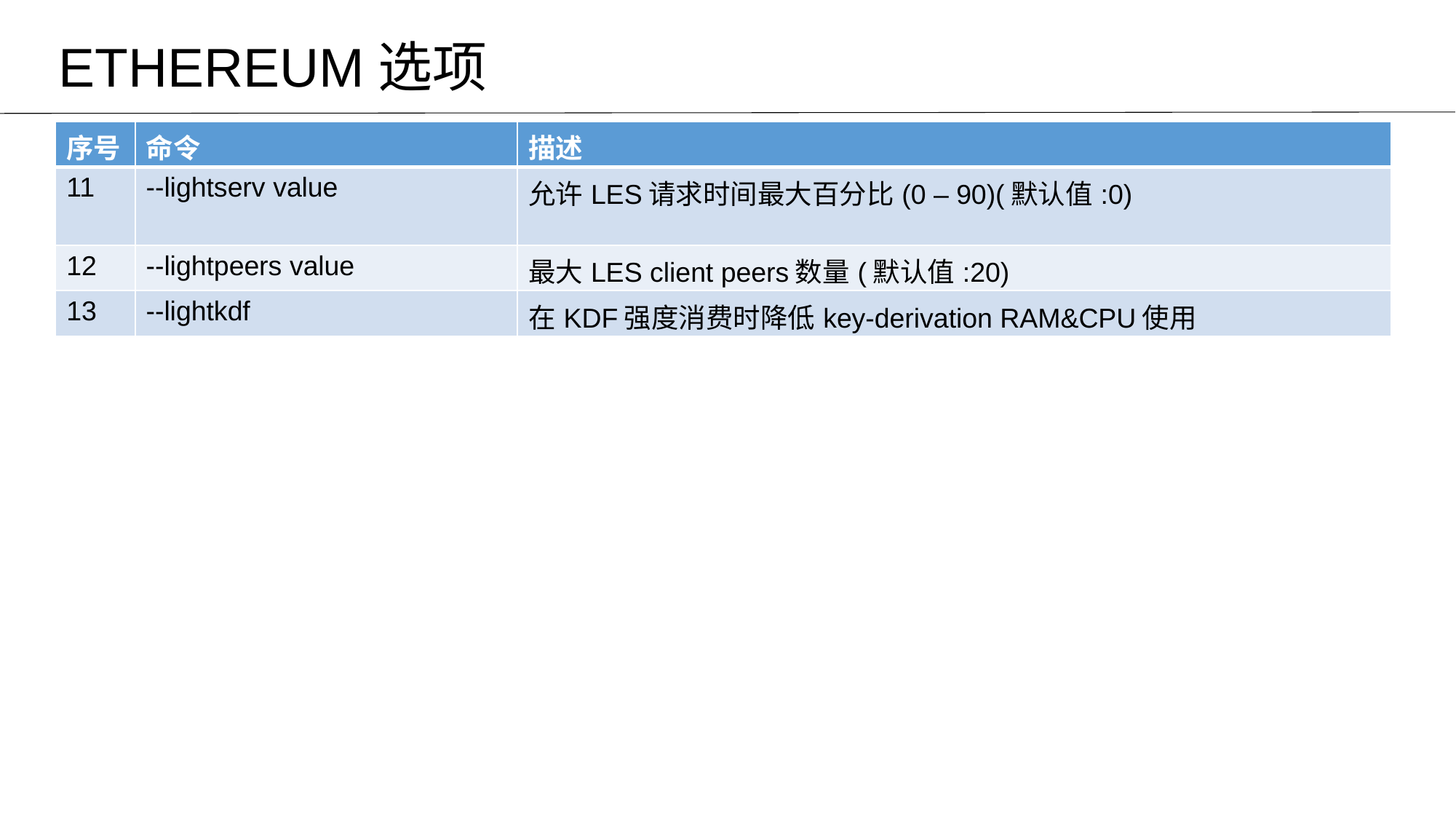

ETHEREUM选项
| 序号 | 命令 | 描述 |
| --- | --- | --- |
| 11 | --lightserv value | 允许LES请求时间最大百分比(0 – 90)(默认值:0) |
| 12 | --lightpeers value | 最大LES client peers数量(默认值:20) |
| 13 | --lightkdf | 在KDF强度消费时降低key-derivation RAM&CPU使用 |